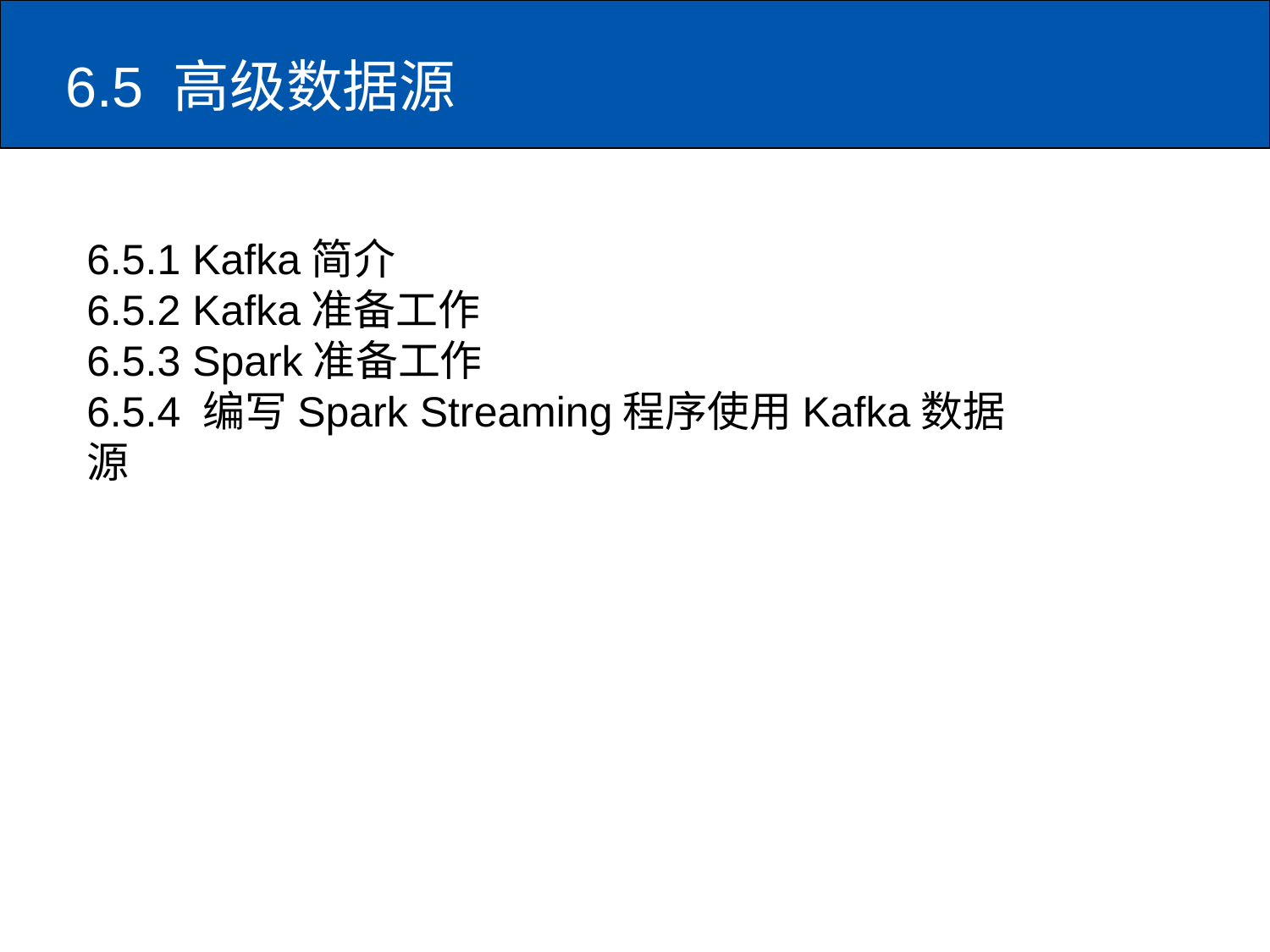

# 6.5 高级数据源
6.5.1 Kafka简介
6.5.2 Kafka准备工作
6.5.3 Spark准备工作
6.5.4 编写Spark Streaming程序使用Kafka数据源